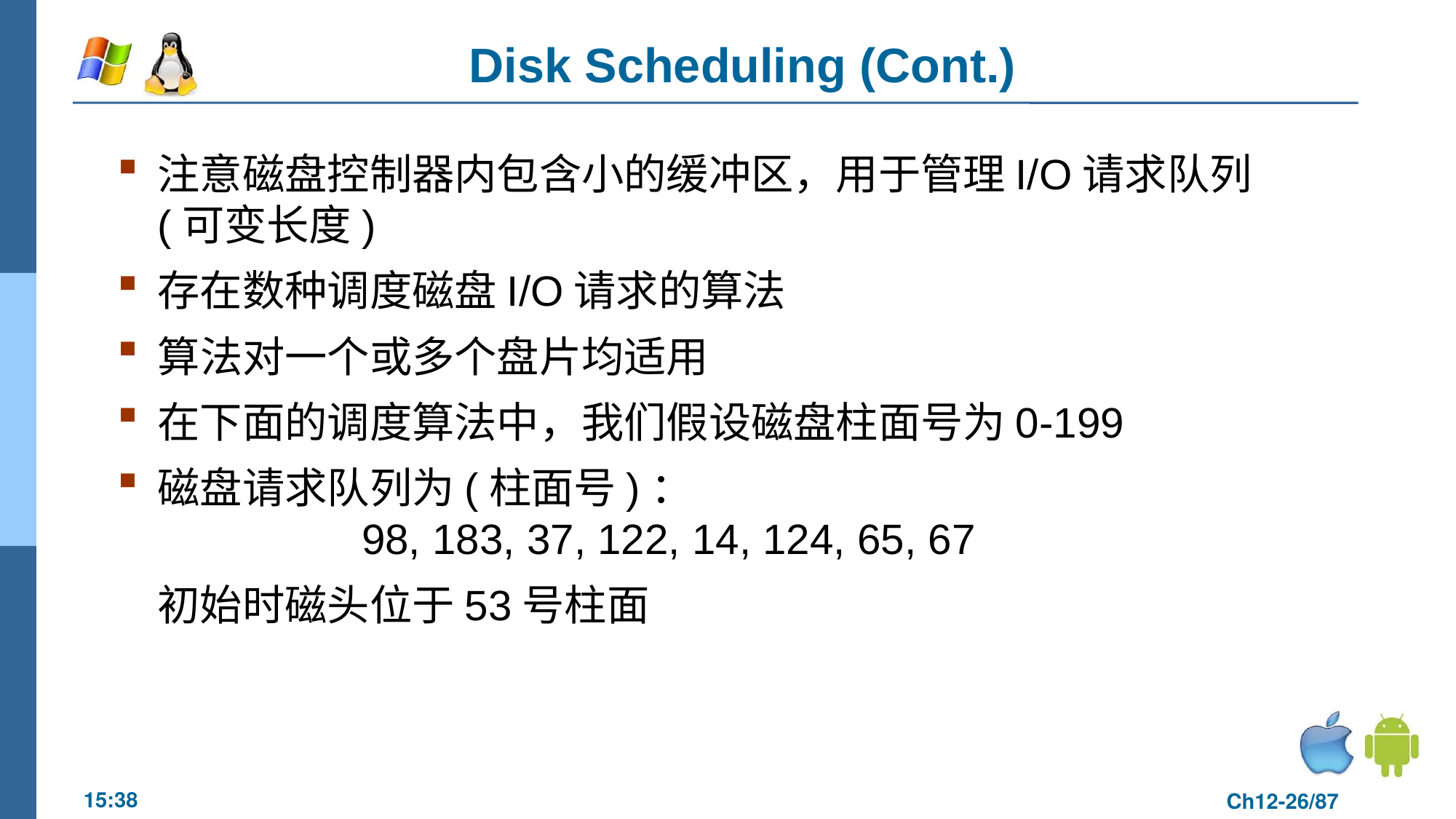

# Disk Scheduling (Cont.)
注意磁盘控制器内包含小的缓冲区，用于管理I/O请求队列(可变长度)
存在数种调度磁盘I/O请求的算法
算法对一个或多个盘片均适用
在下面的调度算法中，我们假设磁盘柱面号为0-199
磁盘请求队列为(柱面号)：
	98, 183, 37, 122, 14, 124, 65, 67
	初始时磁头位于53号柱面